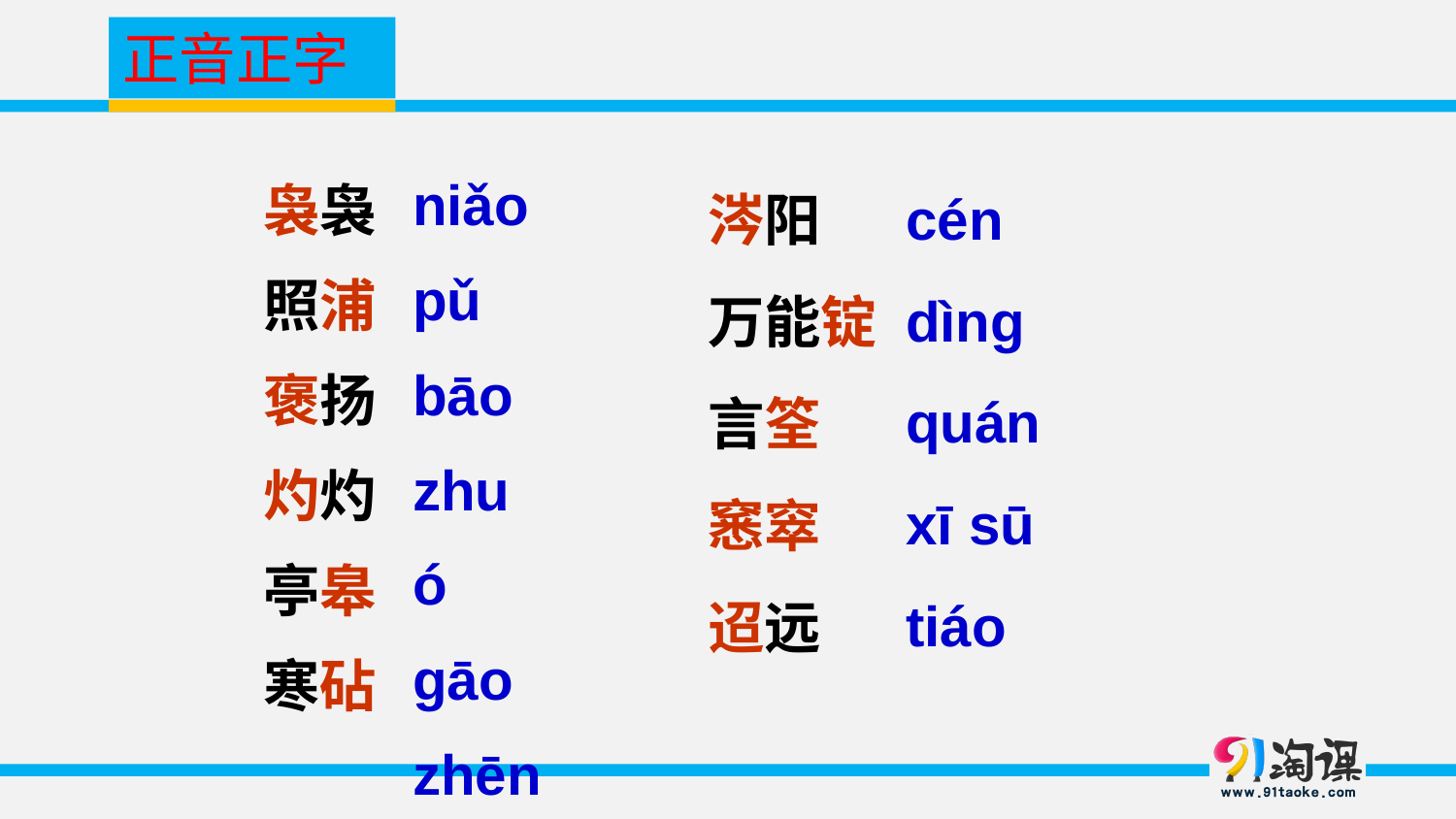

正音正字
niǎo
pǔ
bāo
zhuó
gāo
zhēn
袅袅
照浦
褒扬
灼灼
亭皋
寒砧
cén
dìng
quán
xī sū
tiáo
涔阳
万能锭
言筌
窸窣
迢远